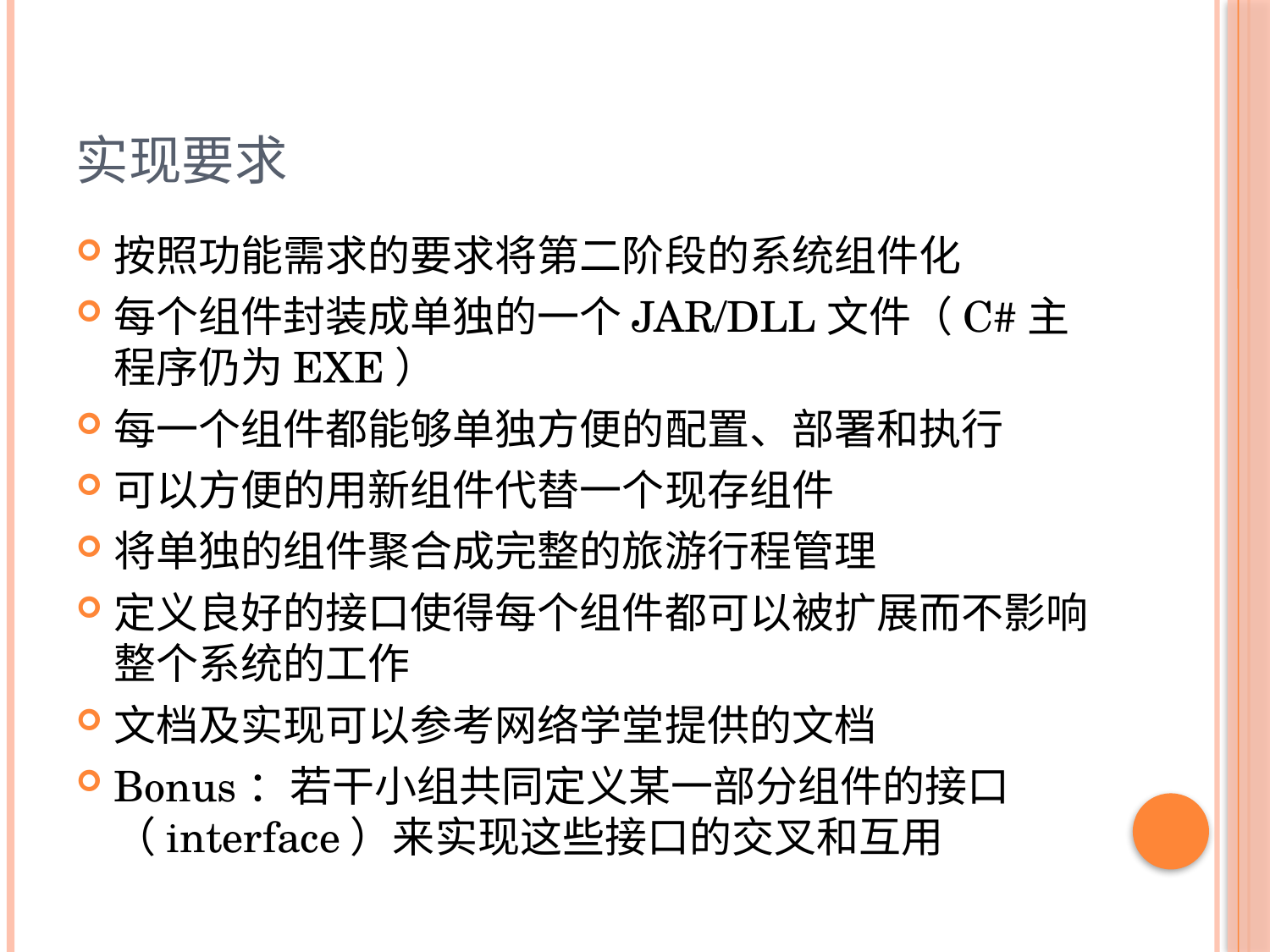

# 实现要求
按照功能需求的要求将第二阶段的系统组件化
每个组件封装成单独的一个JAR/DLL文件（C#主程序仍为EXE）
每一个组件都能够单独方便的配置、部署和执行
可以方便的用新组件代替一个现存组件
将单独的组件聚合成完整的旅游行程管理
定义良好的接口使得每个组件都可以被扩展而不影响整个系统的工作
文档及实现可以参考网络学堂提供的文档
Bonus：若干小组共同定义某一部分组件的接口（interface）来实现这些接口的交叉和互用